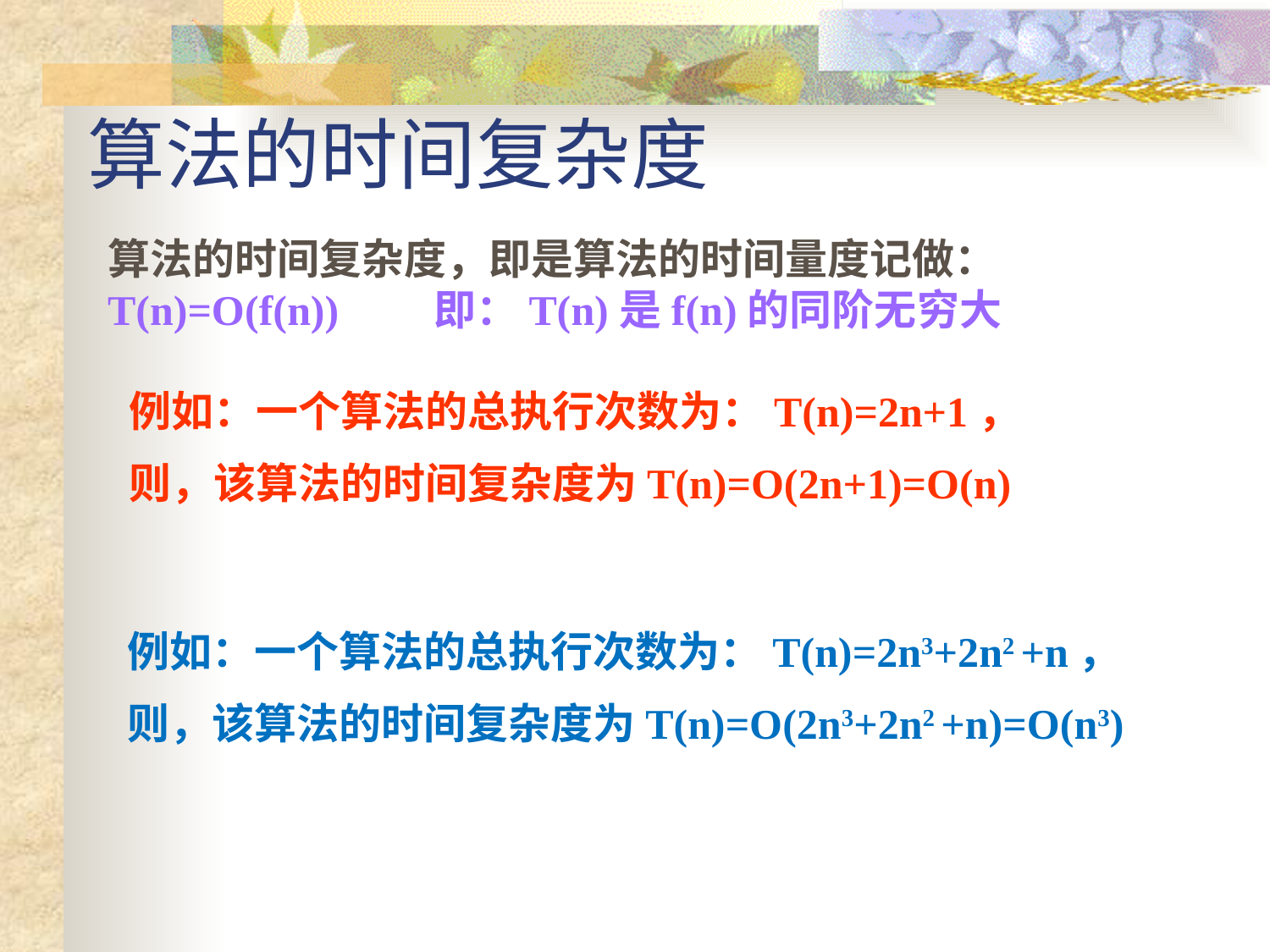

# 算法的时间复杂度
算法的时间复杂度，即是算法的时间量度记做：    T(n)=O(f(n))        即：T(n)是f(n)的同阶无穷大
例如：一个算法的总执行次数为：T(n)=2n+1，
则，该算法的时间复杂度为T(n)=O(2n+1)=O(n)

例如：一个算法的总执行次数为：T(n)=2n3+2n2 +n，
则，该算法的时间复杂度为T(n)=O(2n3+2n2 +n)=O(n3)